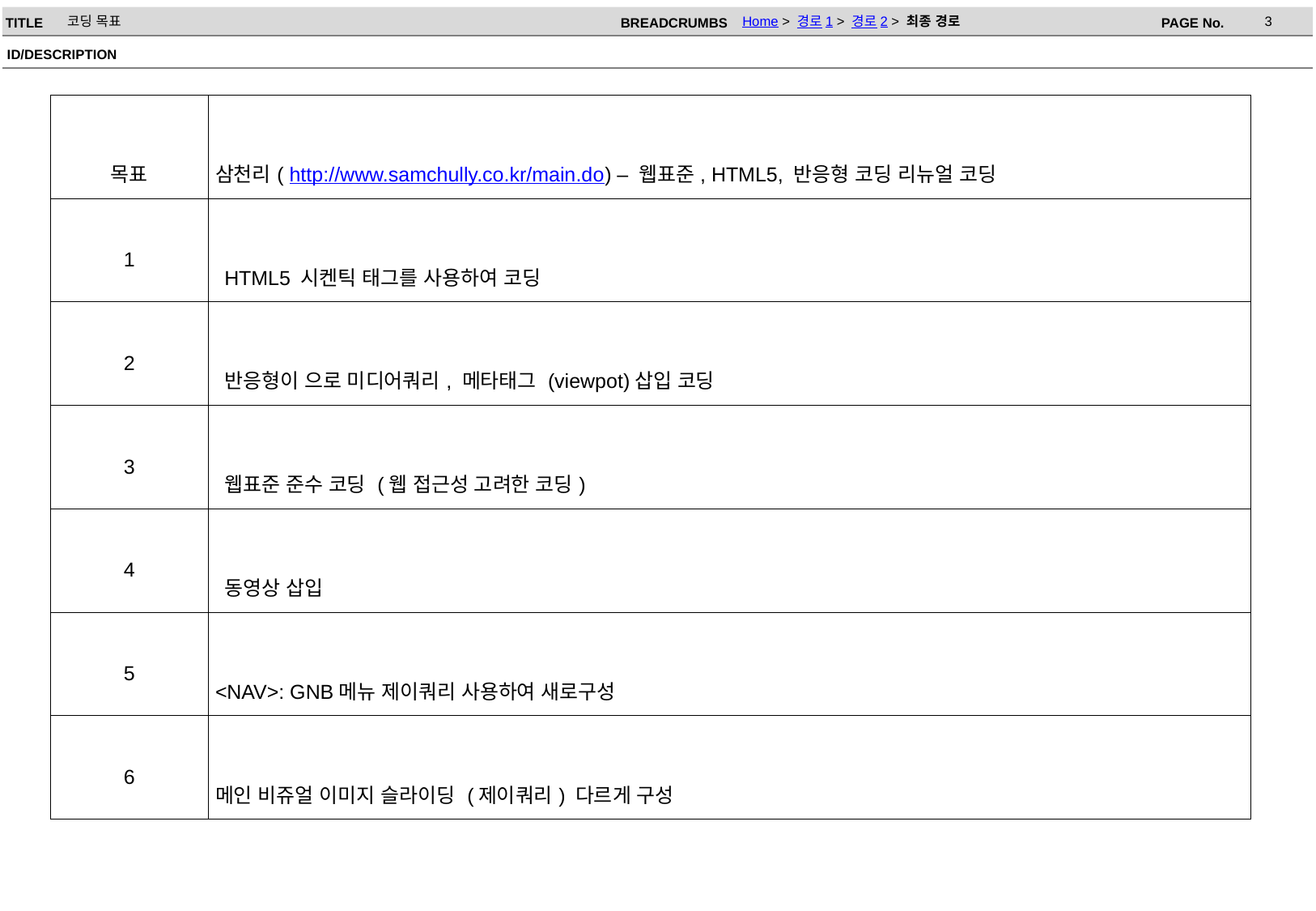

# 코딩 목표
3
Home > 경로1 > 경로2 > 최종 경로

| 목표 | 삼천리( http://www.samchully.co.kr/main.do) – 웹표준, HTML5, 반응형 코딩 리뉴얼 코딩 |
| --- | --- |
| 1 | HTML5 시켄틱 태그를 사용하여 코딩 |
| 2 | 반응형이 으로 미디어쿼리, 메타태그 (viewpot)삽입 코딩 |
| 3 | 웹표준 준수 코딩 (웹 접근성 고려한 코딩) |
| 4 | 동영상 삽입 |
| 5 | <NAV>: GNB메뉴 제이쿼리 사용하여 새로구성 |
| 6 | 메인 비쥬얼 이미지 슬라이딩 (제이쿼리) 다르게 구성 |